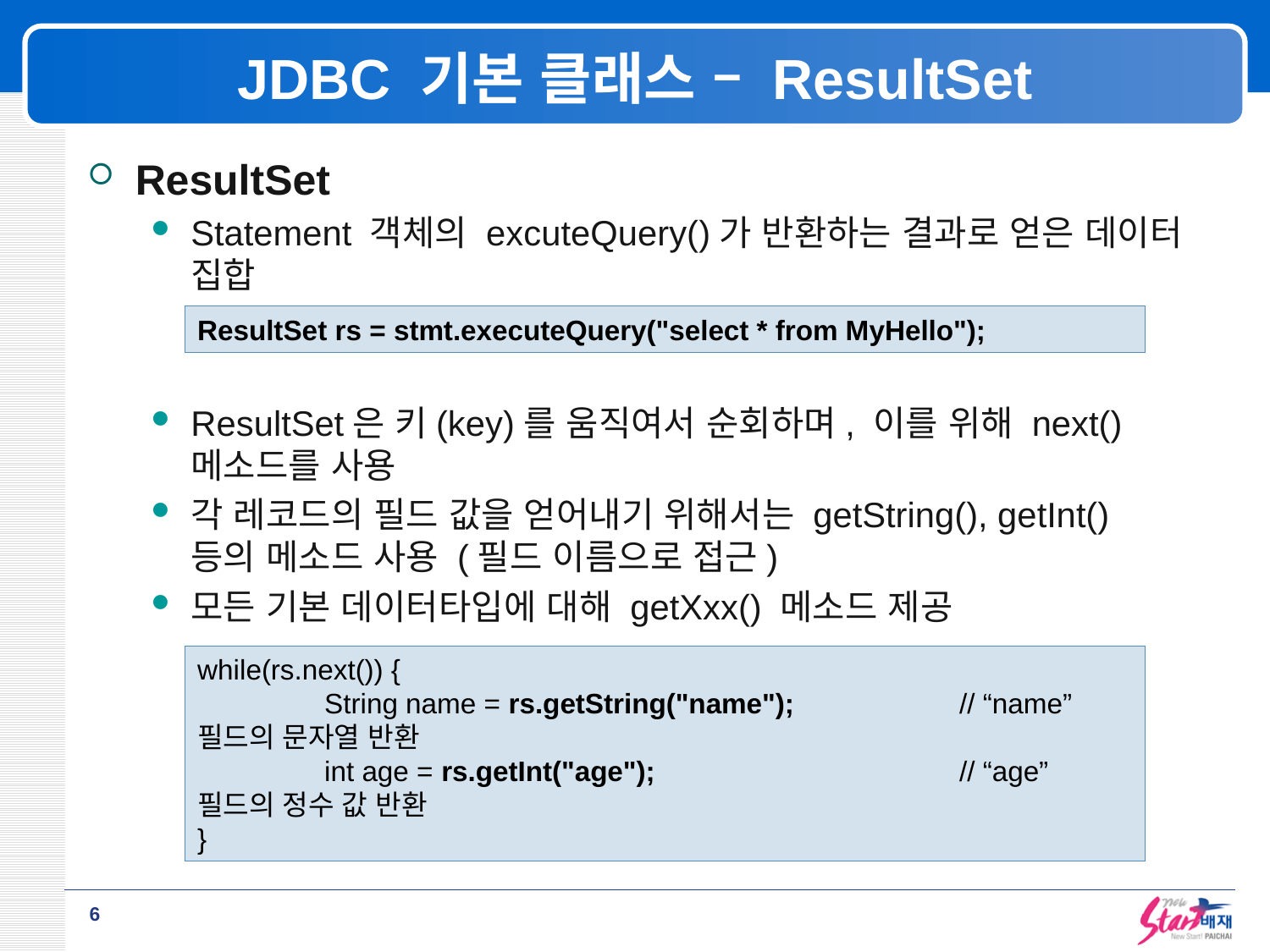

# JDBC 기본 클래스 – ResultSet
ResultSet
Statement 객체의 excuteQuery()가 반환하는 결과로 얻은 데이터 집합

ResultSet은 키(key)를 움직여서 순회하며, 이를 위해 next() 메소드를 사용
각 레코드의 필드 값을 얻어내기 위해서는 getString(), getInt() 등의 메소드 사용 (필드 이름으로 접근)
모든 기본 데이터타입에 대해 getXxx() 메소드 제공

ResultSet rs = stmt.executeQuery("select * from MyHello");
while(rs.next()) {
	String name = rs.getString("name");		// “name” 필드의 문자열 반환
	int age = rs.getInt("age");			// “age” 필드의 정수 값 반환
}
6